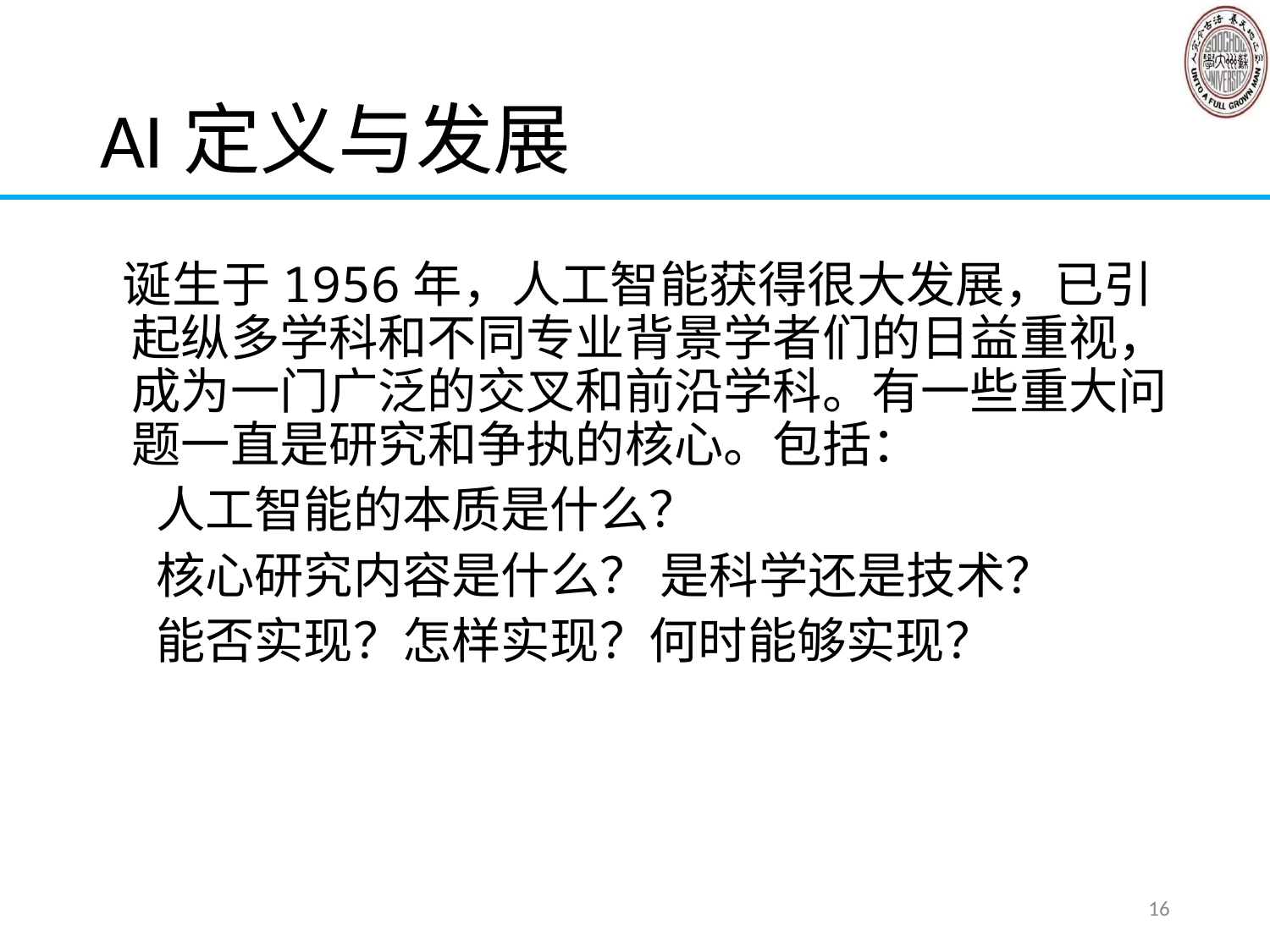

# AI定义与发展
 诞生于1956年，人工智能获得很大发展，已引起纵多学科和不同专业背景学者们的日益重视，成为一门广泛的交叉和前沿学科。有一些重大问题一直是研究和争执的核心。包括：
    人工智能的本质是什么？
    核心研究内容是什么？ 是科学还是技术？
    能否实现？怎样实现？何时能够实现？
16